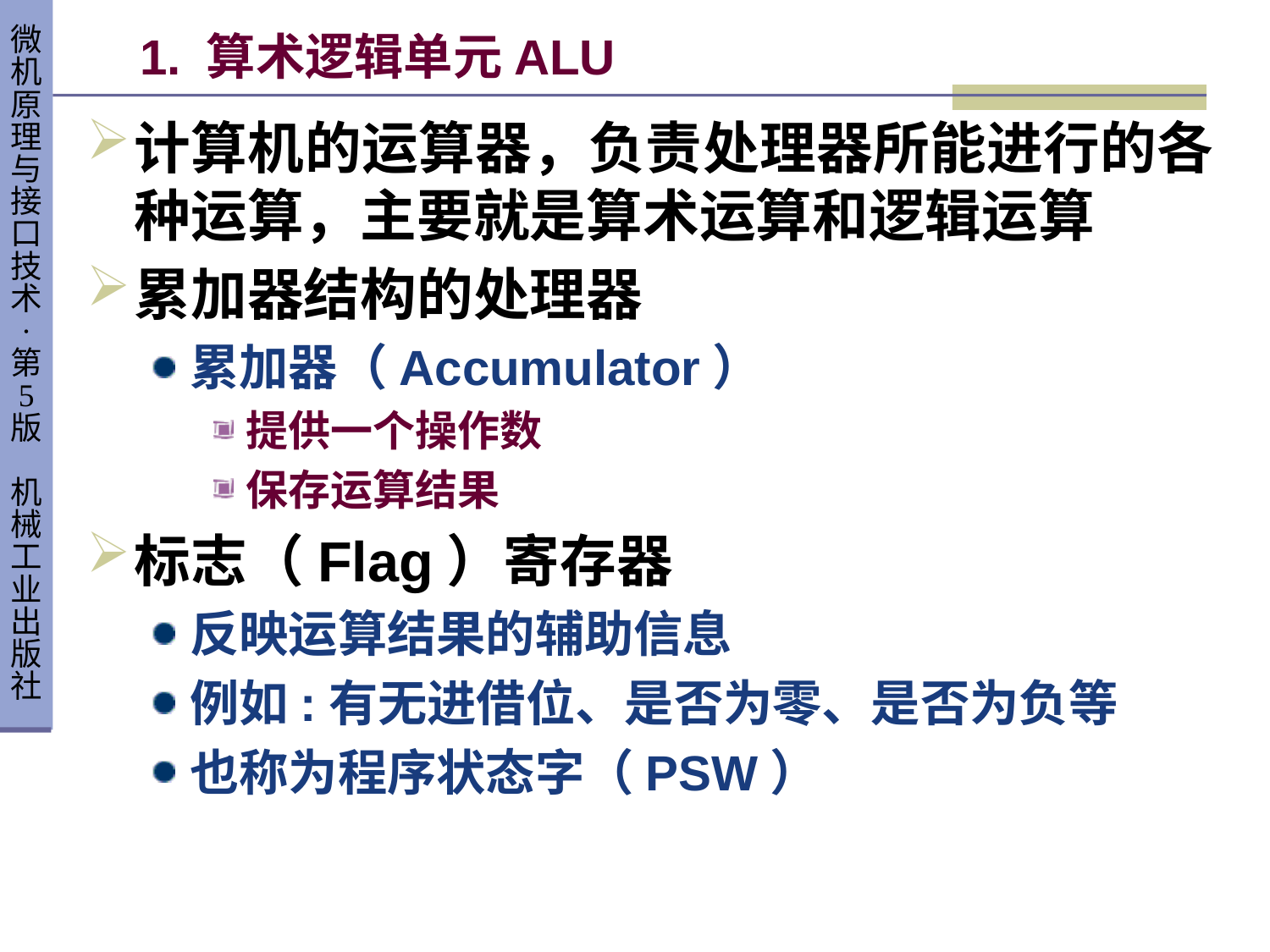

# 1. 算术逻辑单元ALU
计算机的运算器，负责处理器所能进行的各种运算，主要就是算术运算和逻辑运算
累加器结构的处理器
累加器（Accumulator）
提供一个操作数
保存运算结果
标志（Flag）寄存器
反映运算结果的辅助信息
例如:有无进借位、是否为零、是否为负等
也称为程序状态字（PSW）